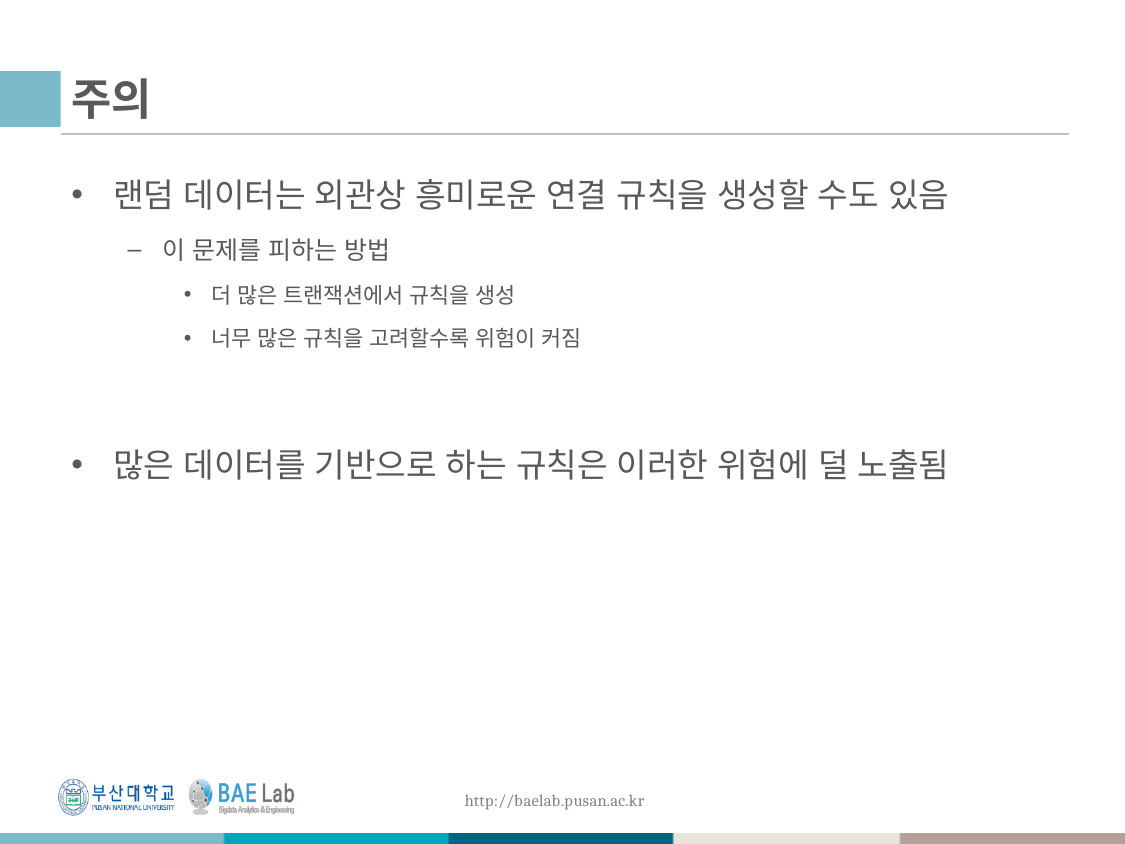

# 주의
랜덤 데이터는 외관상 흥미로운 연결 규칙을 생성할 수도 있음
이 문제를 피하는 방법
더 많은 트랜잭션에서 규칙을 생성
너무 많은 규칙을 고려할수록 위험이 커짐

많은 데이터를 기반으로 하는 규칙은 이러한 위험에 덜 노출됨